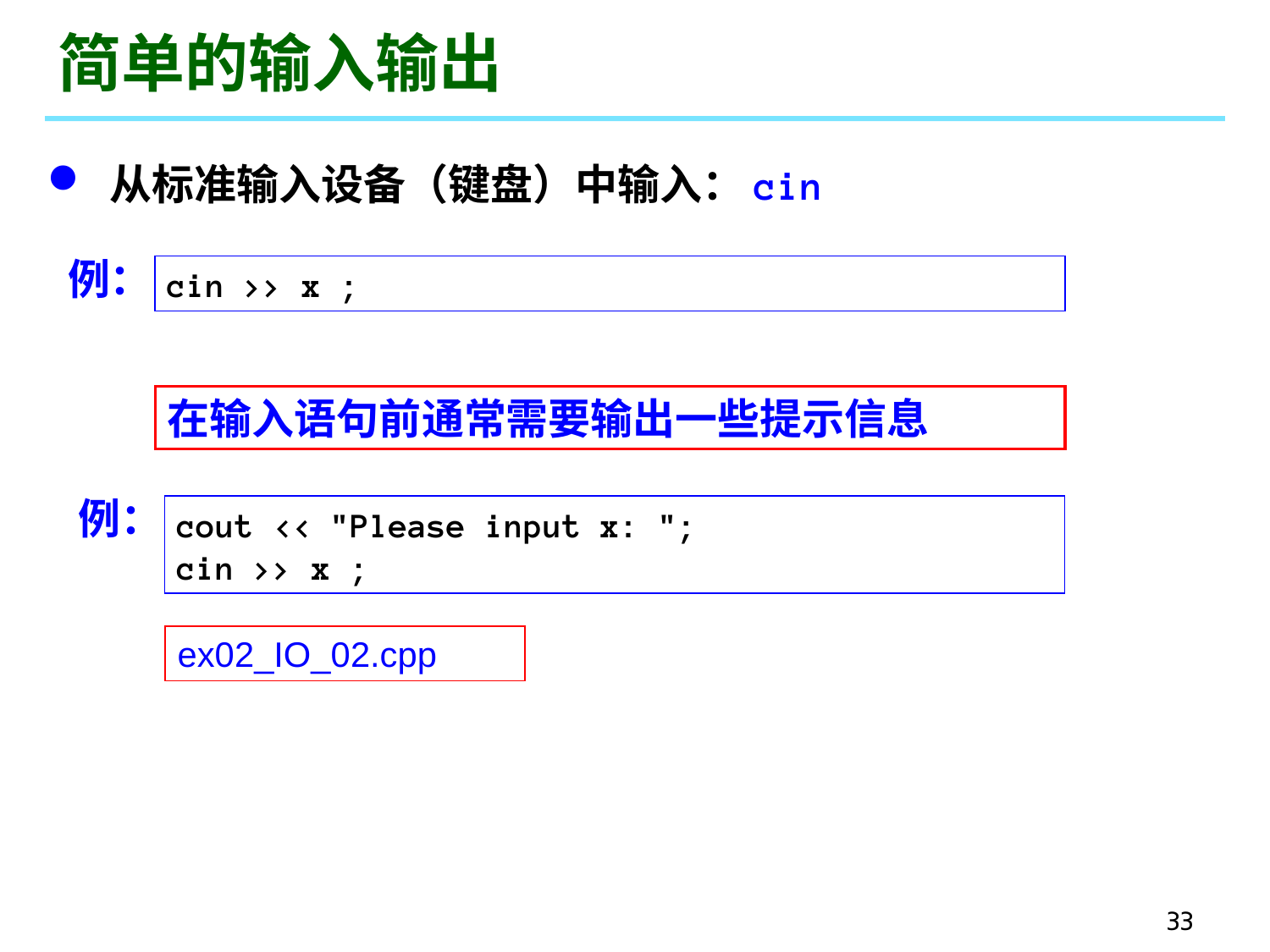

# 简单的输入输出
 从标准输入设备（键盘）中输入：cin
例：
cin >> x ;
在输入语句前通常需要输出一些提示信息
例：
cout << "Please input x: ";
cin >> x ;
ex02_IO_02.cpp
33